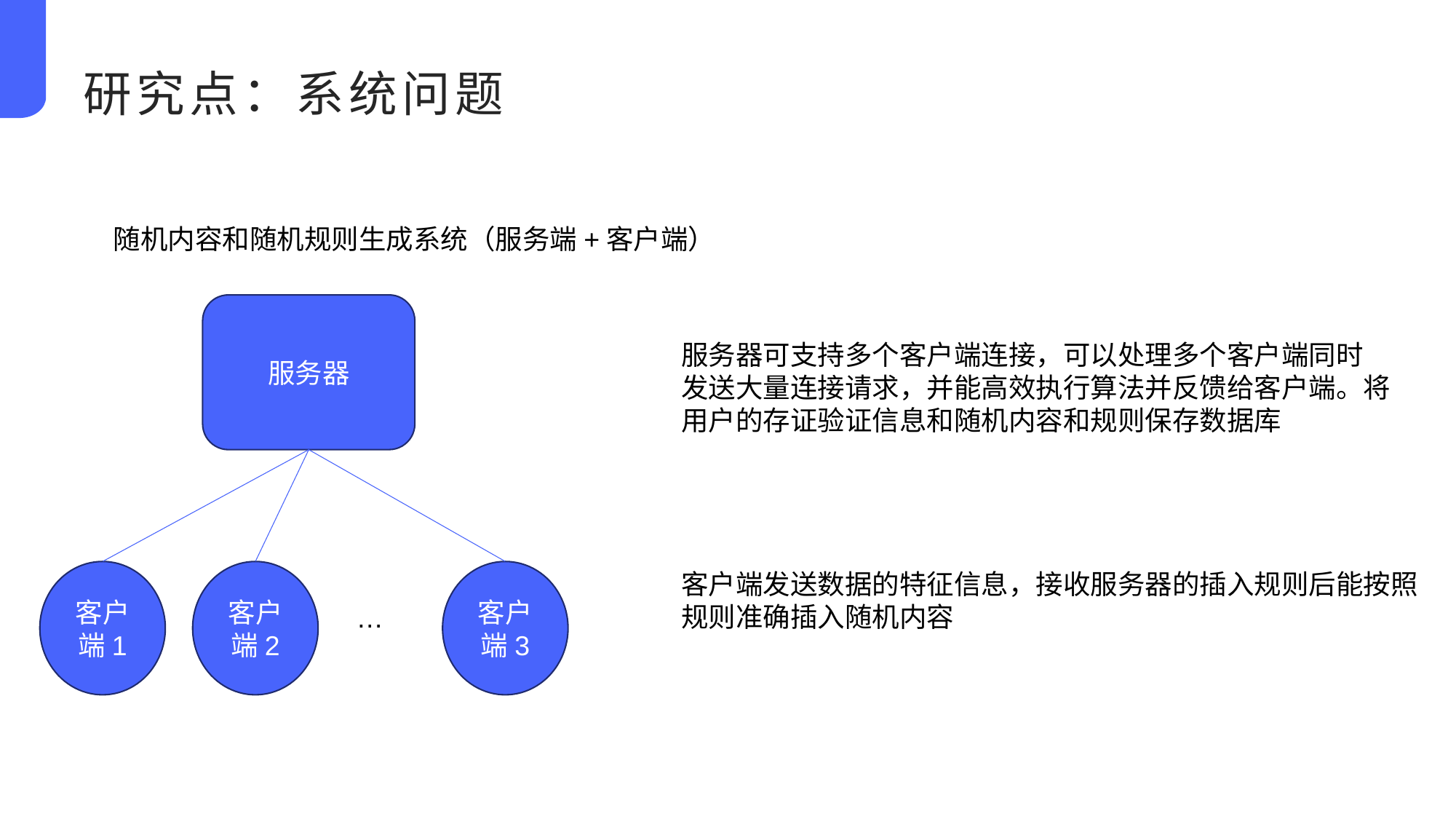

研究点：系统问题
随机内容和随机规则生成系统（服务端+客户端）
服务器
服务器可支持多个客户端连接，可以处理多个客户端同时
发送大量连接请求，并能高效执行算法并反馈给客户端。将
用户的存证验证信息和随机内容和规则保存数据库
客户端1
客户端2
客户端3
客户端发送数据的特征信息，接收服务器的插入规则后能按照
规则准确插入随机内容
…